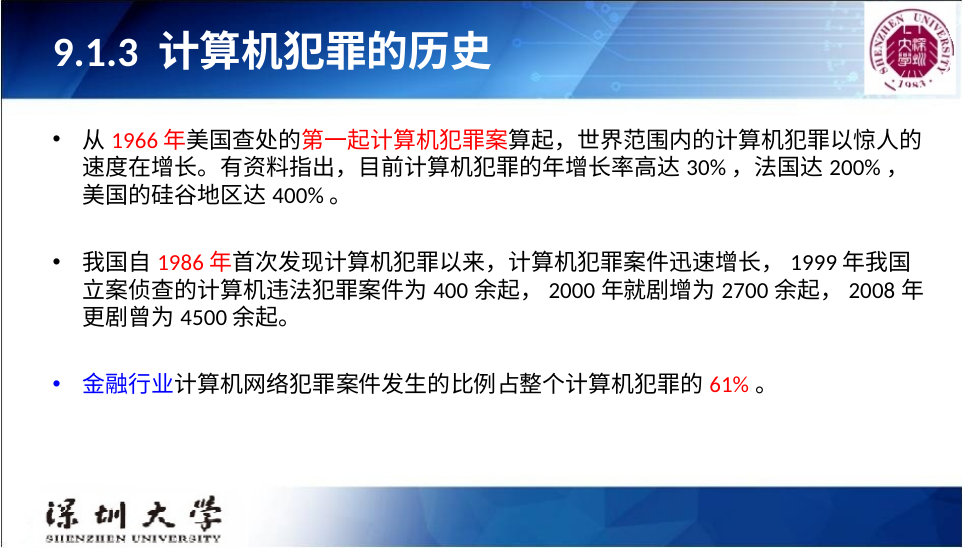

# 9.1.3 计算机犯罪的历史
从1966年美国查处的第一起计算机犯罪案算起，世界范围内的计算机犯罪以惊人的速度在增长。有资料指出，目前计算机犯罪的年增长率高达30%，法国达200%，美国的硅谷地区达400%。

我国自1986年首次发现计算机犯罪以来，计算机犯罪案件迅速增长，1999年我国立案侦查的计算机违法犯罪案件为400余起，2000年就剧增为2700余起，2008年更剧曾为4500余起。

金融行业计算机网络犯罪案件发生的比例占整个计算机犯罪的61%。
318